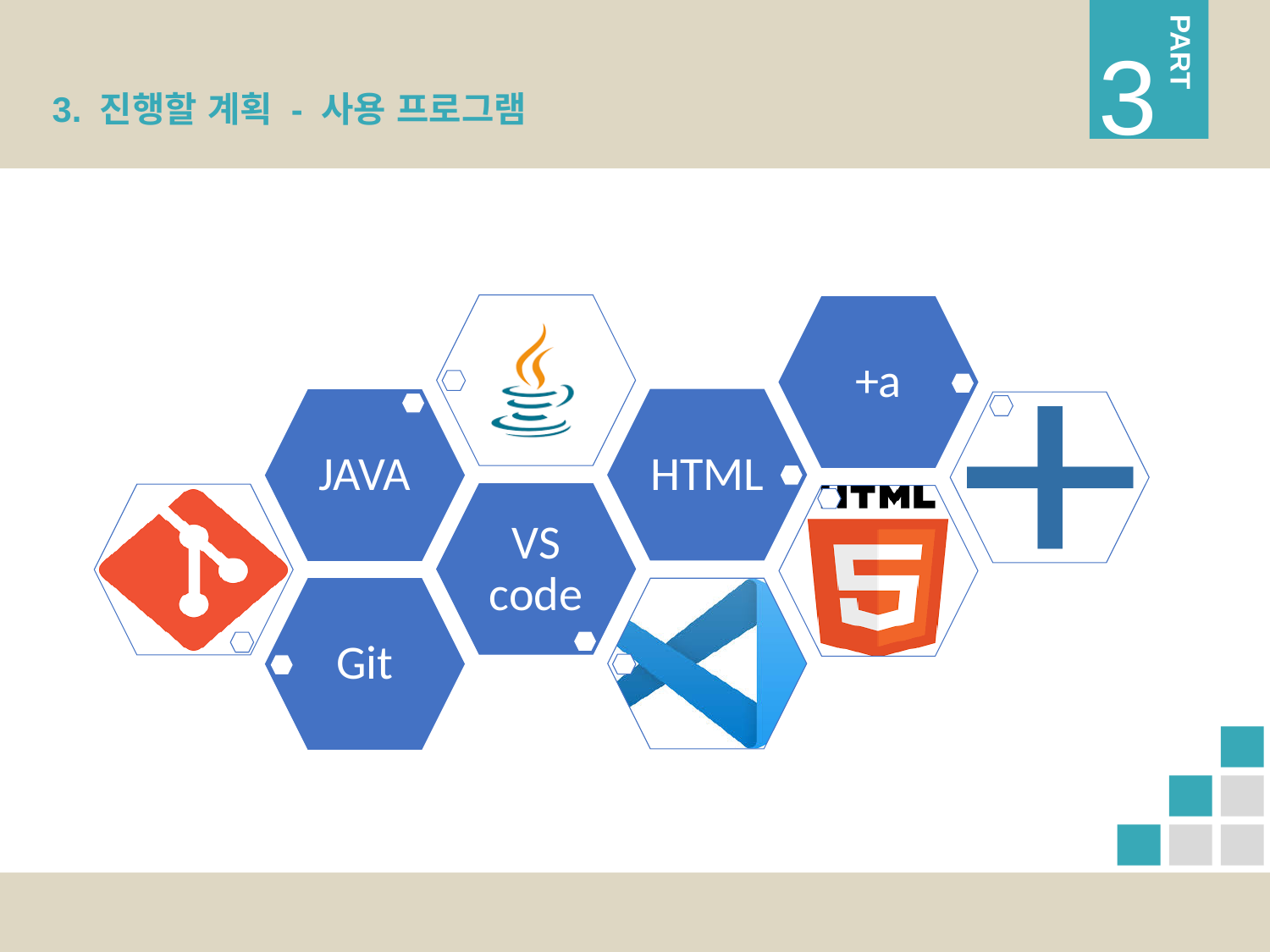

PART
3
3. 진행할 계획 - 사용 프로그램

Git
VS code
JAVA
HTML
+a